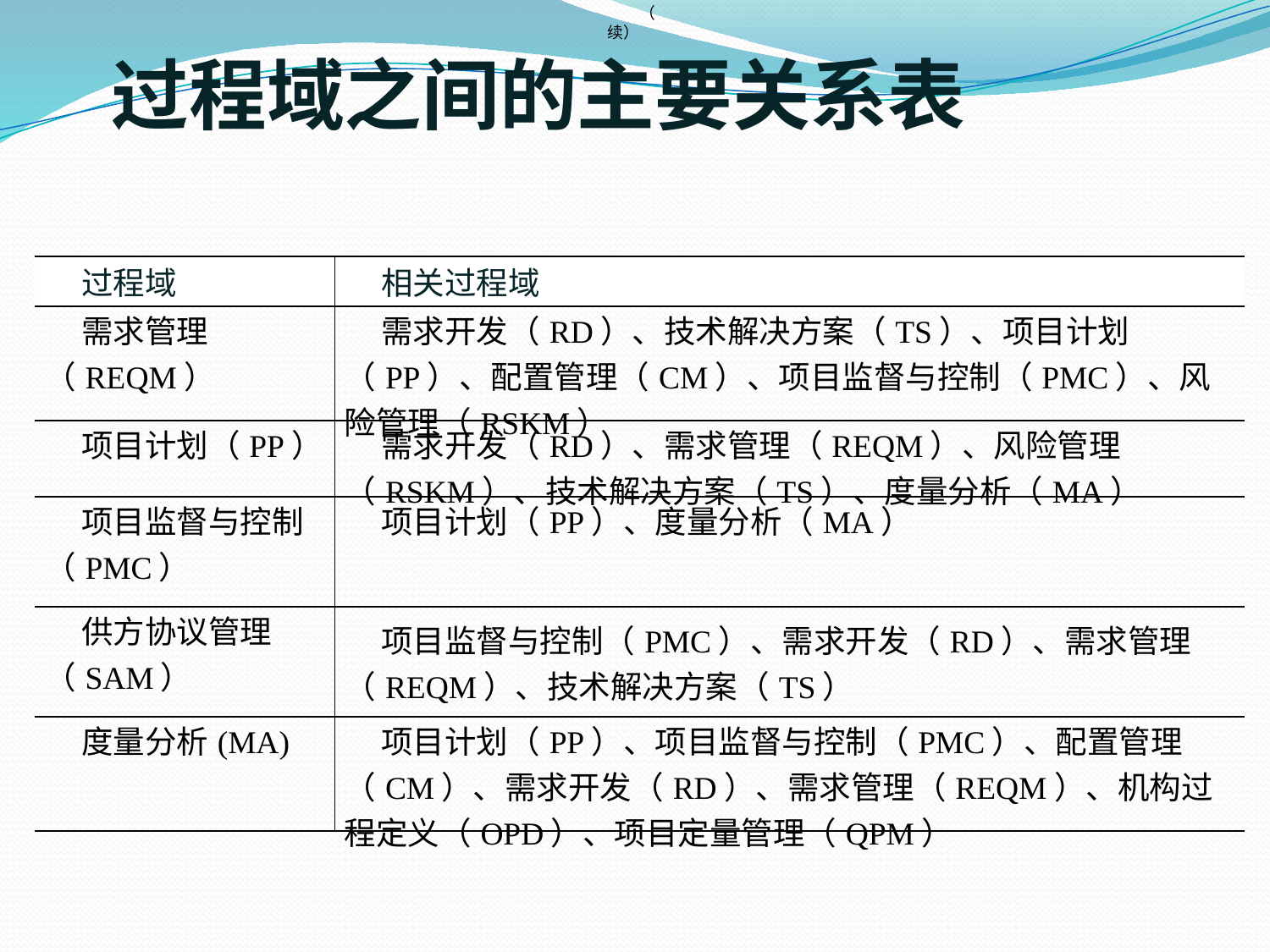

（续）

过程域之间的主要关系表
| 过程域 | 相关过程域 |
| --- | --- |
| 需求管理（REQM） | 需求开发（RD）、技术解决方案（TS）、项目计划（PP）、配置管理（CM）、项目监督与控制（PMC）、风险管理（RSKM） |
| 项目计划（PP） | 需求开发（RD）、需求管理（REQM）、风险管理（RSKM）、技术解决方案（TS）、度量分析（MA） |
| 项目监督与控制（PMC） | 项目计划（PP）、度量分析（MA） |
| 供方协议管理（SAM） | 项目监督与控制（PMC）、需求开发（RD）、需求管理（REQM）、技术解决方案（TS） |
| 度量分析(MA) | 项目计划（PP）、项目监督与控制（PMC）、配置管理（CM）、需求开发（RD）、需求管理（REQM）、机构过程定义（OPD）、项目定量管理（QPM） |